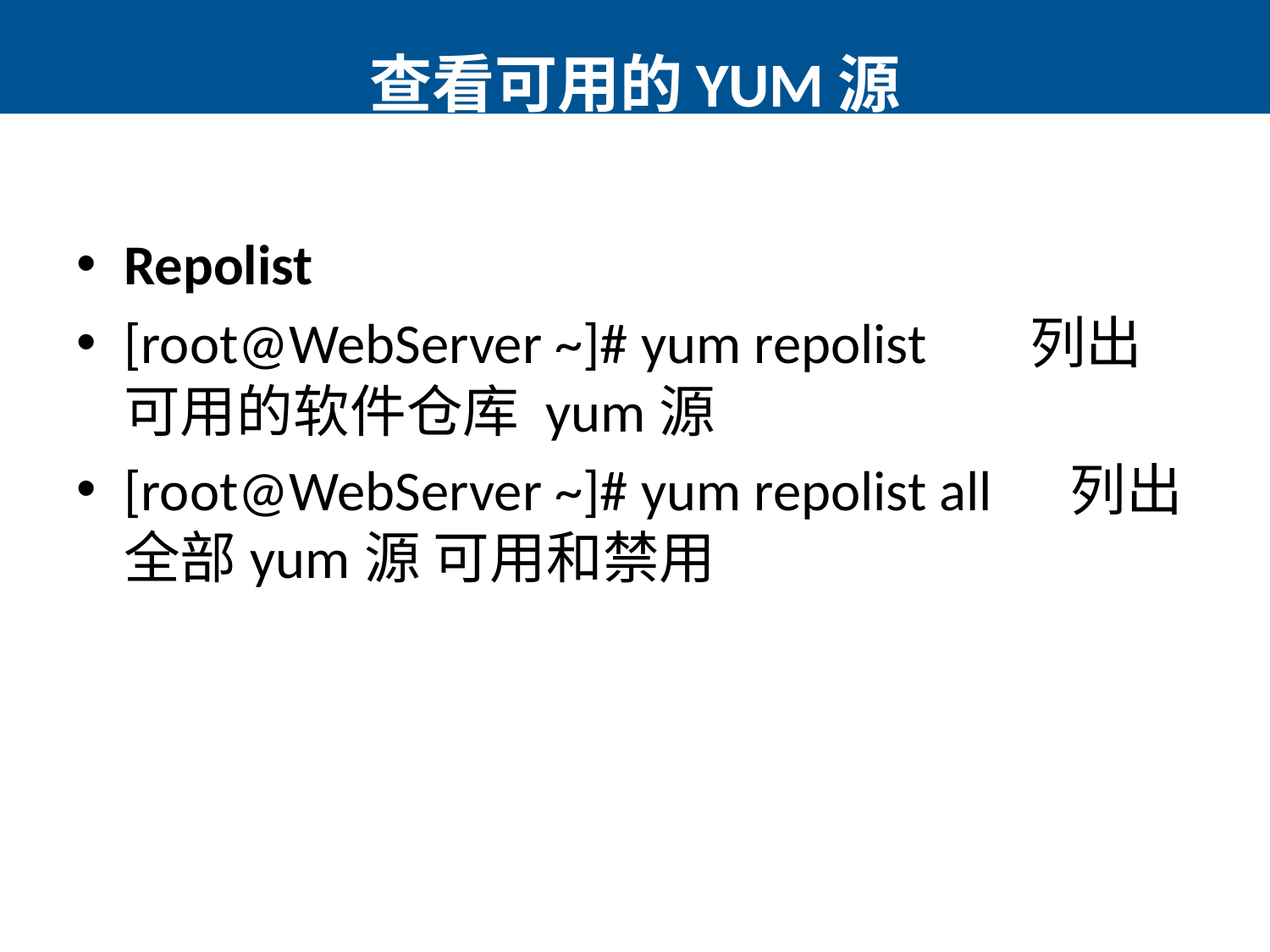

# 查看可用的YUM源
Repolist
[root@WebServer ~]# yum repolist       列出可用的软件仓库 yum源
[root@WebServer ~]# yum repolist all     列出全部yum源 可用和禁用